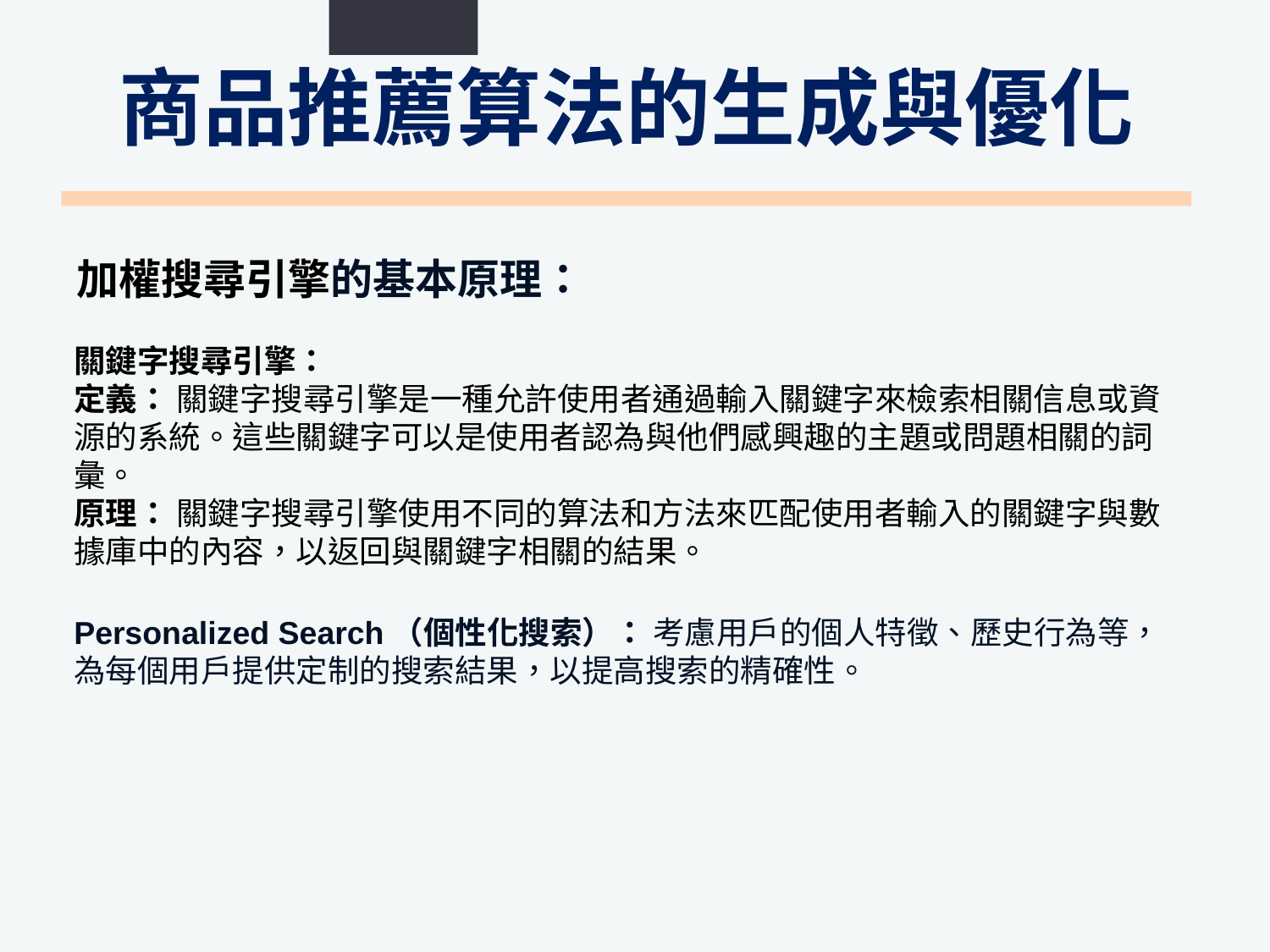

apriori算法原理

# 商品推薦算法的生成與優化

加權搜尋引擎的基本原理：
關鍵字搜尋引擎：
定義： 關鍵字搜尋引擎是一種允許使用者通過輸入關鍵字來檢索相關信息或資源的系統。這些關鍵字可以是使用者認為與他們感興趣的主題或問題相關的詞彙。
原理： 關鍵字搜尋引擎使用不同的算法和方法來匹配使用者輸入的關鍵字與數據庫中的內容，以返回與關鍵字相關的結果。
Personalized Search（個性化搜索）： 考慮用戶的個人特徵、歷史行為等，為每個用戶提供定制的搜索結果，以提高搜索的精確性。